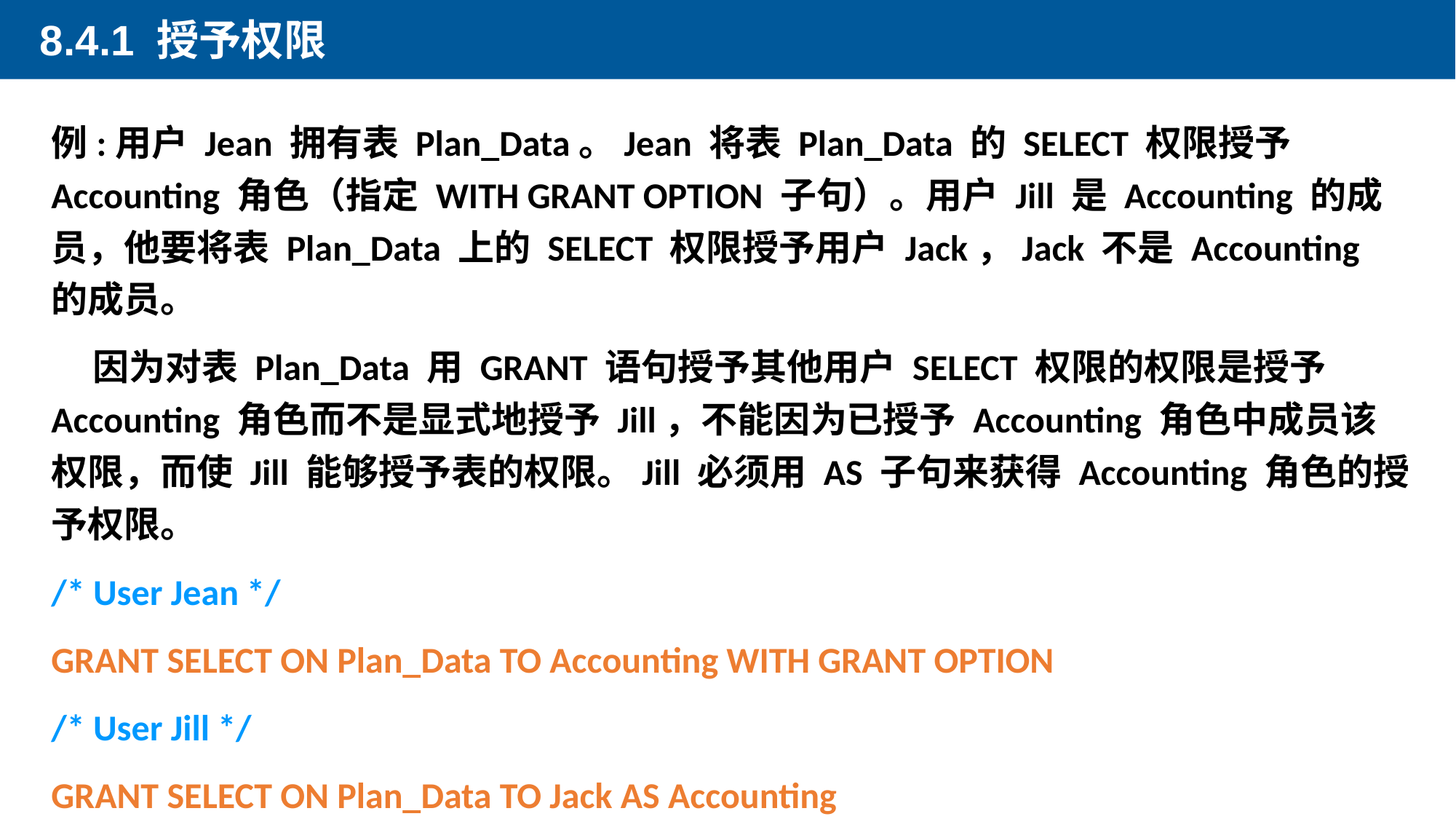

8.4.1 授予权限
例:用户 Jean 拥有表 Plan_Data。Jean 将表 Plan_Data 的 SELECT 权限授予 Accounting 角色（指定 WITH GRANT OPTION 子句）。用户 Jill 是 Accounting 的成员，他要将表 Plan_Data 上的 SELECT 权限授予用户 Jack，Jack 不是 Accounting 的成员。
    因为对表 Plan_Data 用 GRANT 语句授予其他用户 SELECT 权限的权限是授予 Accounting 角色而不是显式地授予 Jill，不能因为已授予 Accounting 角色中成员该权限，而使 Jill 能够授予表的权限。Jill 必须用 AS 子句来获得 Accounting 角色的授予权限。
/* User Jean */
GRANT SELECT ON Plan_Data TO Accounting WITH GRANT OPTION
/* User Jill */
GRANT SELECT ON Plan_Data TO Jack AS Accounting